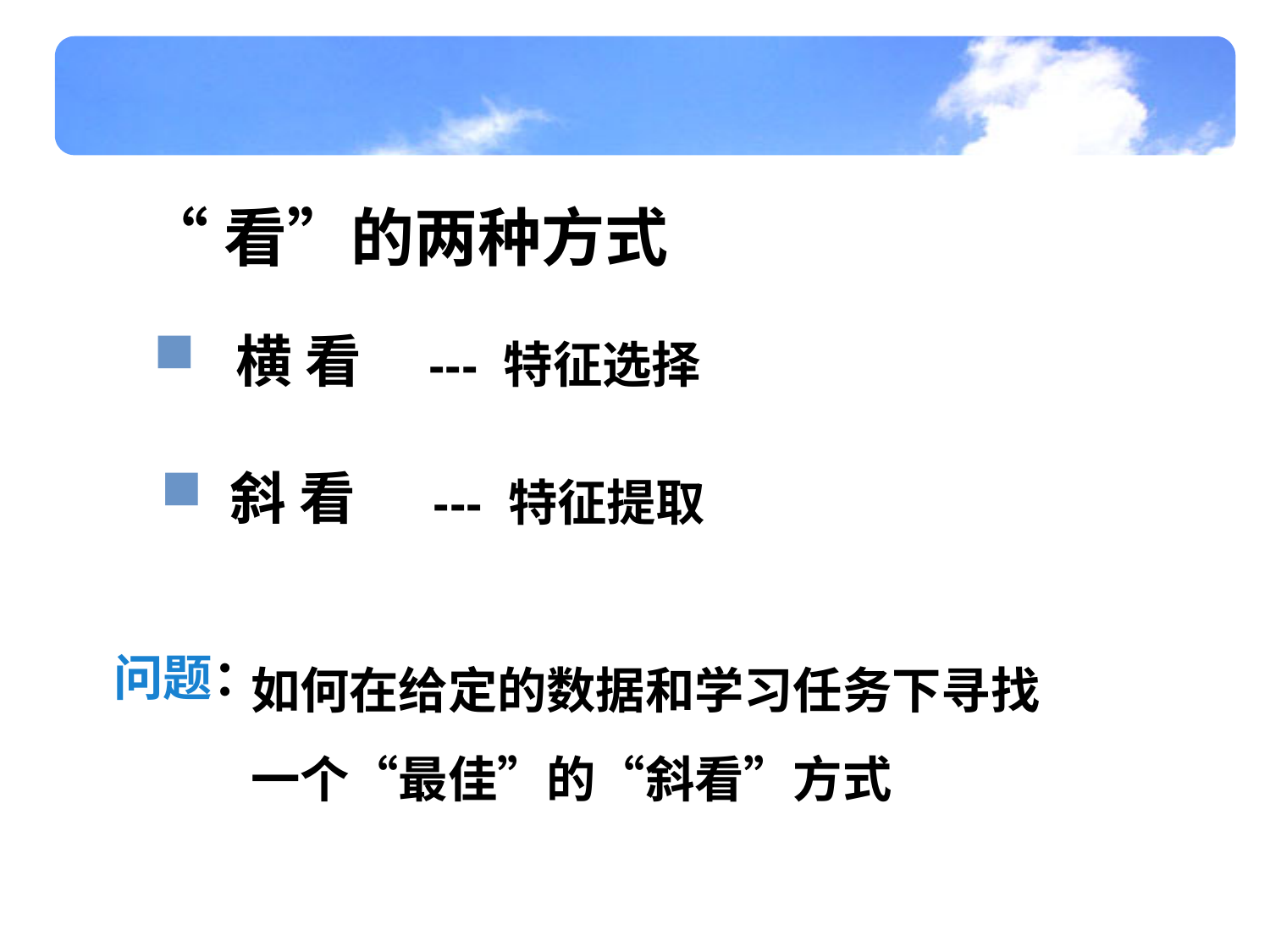

“看”的两种方式
  横 看
--- 特征选择
 斜 看
--- 特征提取
如何在给定的数据和学习任务下寻找一个“最佳”的“斜看”方式
问题：